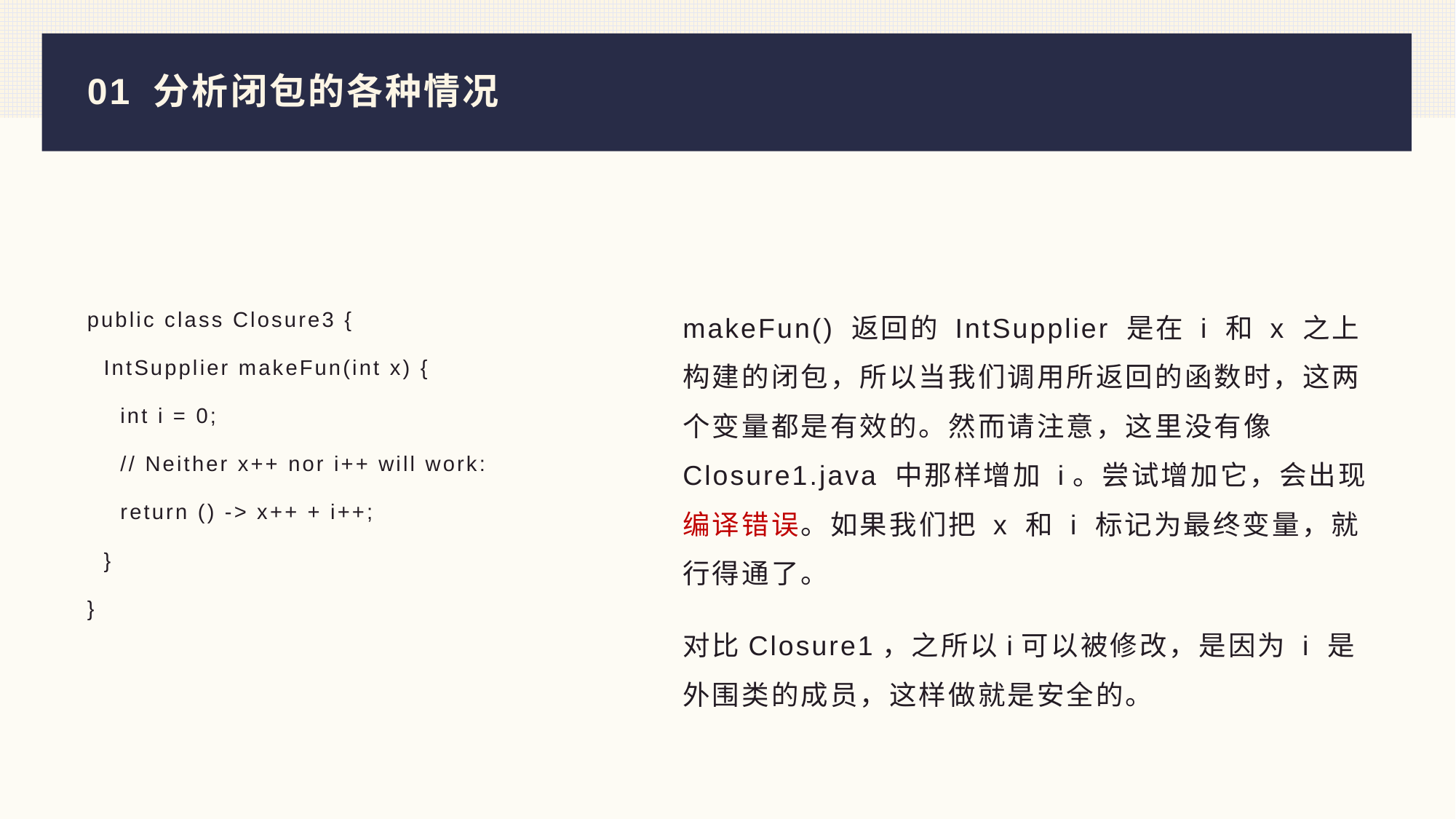

# 01 分析闭包的各种情况
makeFun() 返回的 IntSupplier 是在 i 和 x 之上构建的闭包，所以当我们调用所返回的函数时，这两个变量都是有效的。然而请注意，这里没有像 Closure1.java 中那样增加 i。尝试增加它，会出现编译错误。如果我们把 x 和 i 标记为最终变量，就行得通了。
对比Closure1，之所以i可以被修改，是因为 i 是外围类的成员，这样做就是安全的。
public class Closure3 {
  IntSupplier makeFun(int x) {
    int i = 0;
    // Neither x++ nor i++ will work:
    return () -> x++ + i++;
  }
}